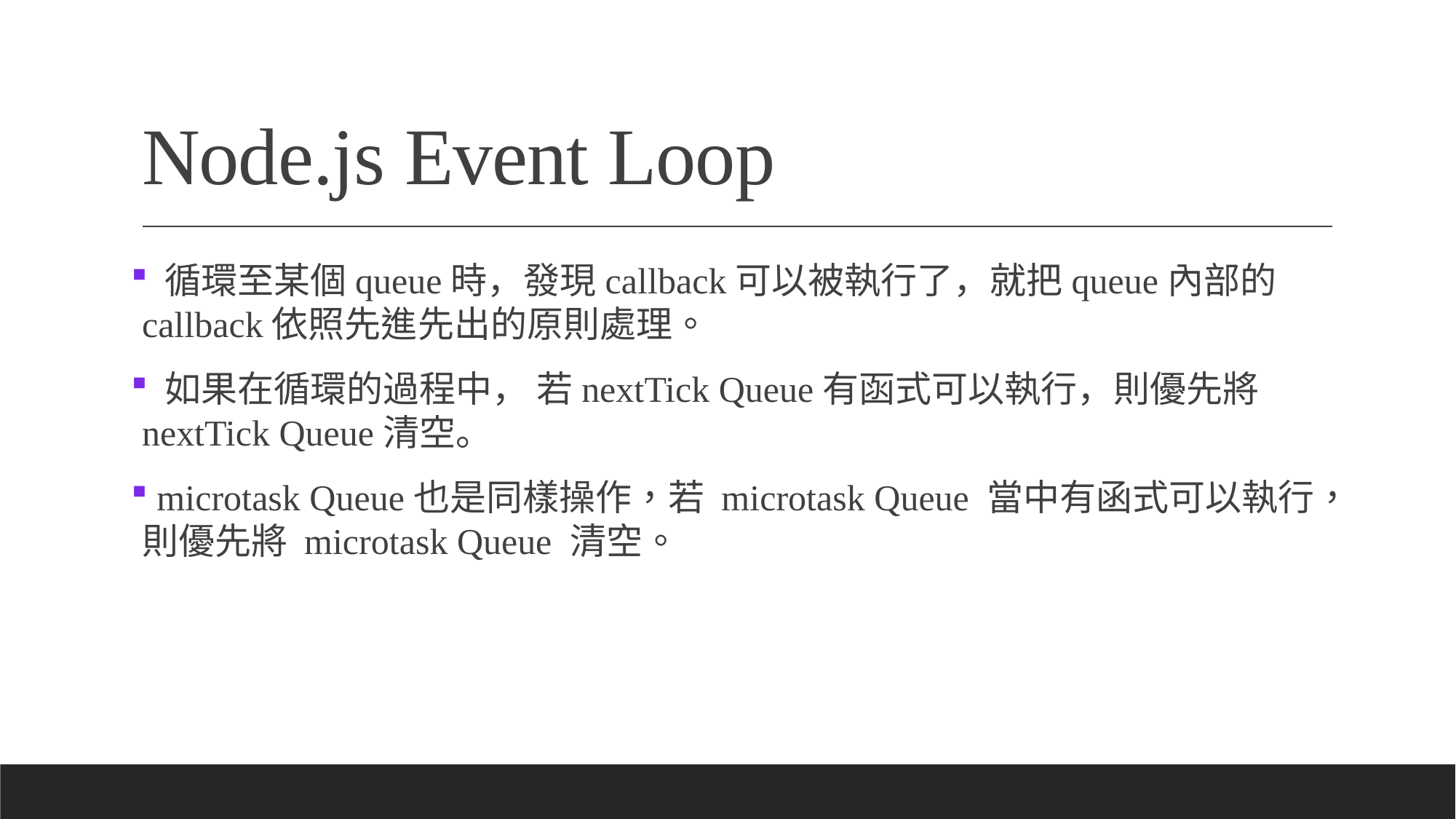

# Node.js Event Loop
 循環至某個queue時，發現callback可以被執行了，就把queue內部的callback依照先進先出的原則處理。
 如果在循環的過程中， 若nextTick Queue有函式可以執行，則優先將 nextTick Queue清空。
 microtask Queue也是同樣操作，若 microtask Queue 當中有函式可以執行，則優先將 microtask Queue 清空。